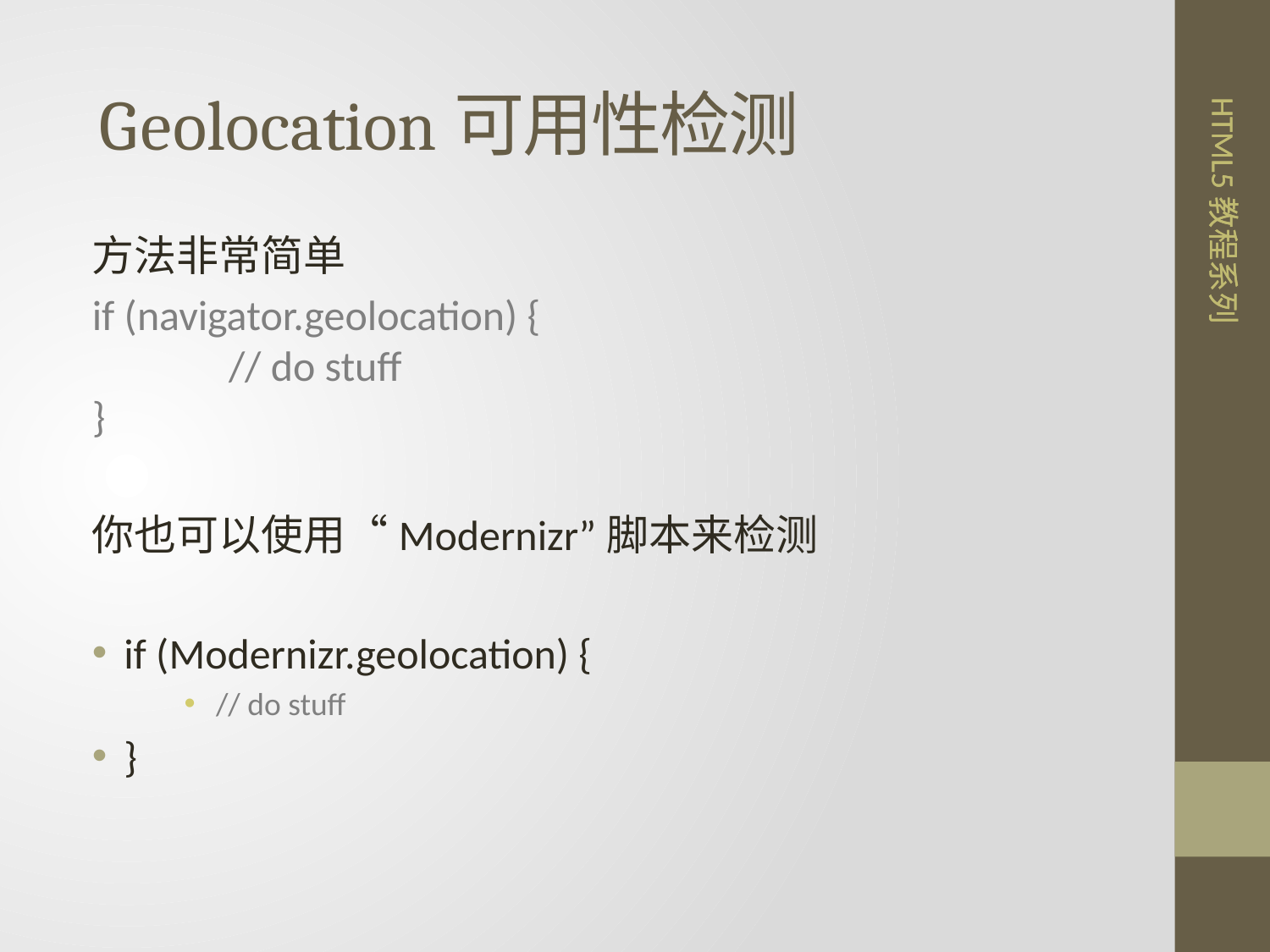

# Geolocation可用性检测
方法非常简单
if (navigator.geolocation) {
 	 // do stuff
}

你也可以使用“Modernizr”脚本来检测

if (Modernizr.geolocation) {
// do stuff
}